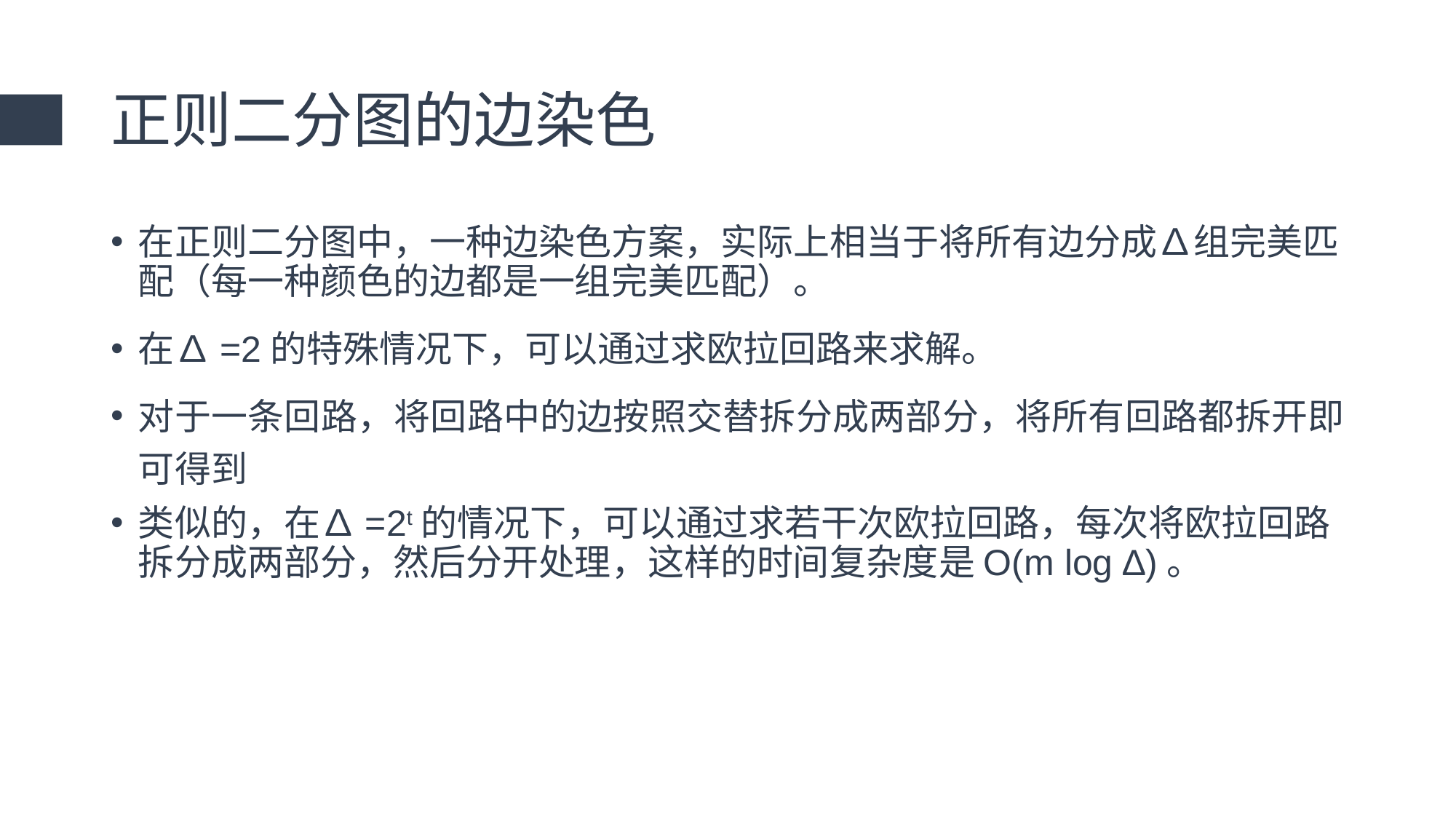

# 正则二分图的边染色
在正则二分图中，一种边染色方案，实际上相当于将所有边分成∆组完美匹配（每一种颜色的边都是一组完美匹配）。
在∆=2的特殊情况下，可以通过求欧拉回路来求解。
对于一条回路，将回路中的边按照交替拆分成两部分，将所有回路都拆开即可得到
类似的，在∆=2t的情况下，可以通过求若干次欧拉回路，每次将欧拉回路拆分成两部分，然后分开处理，这样的时间复杂度是O(m log ∆)。